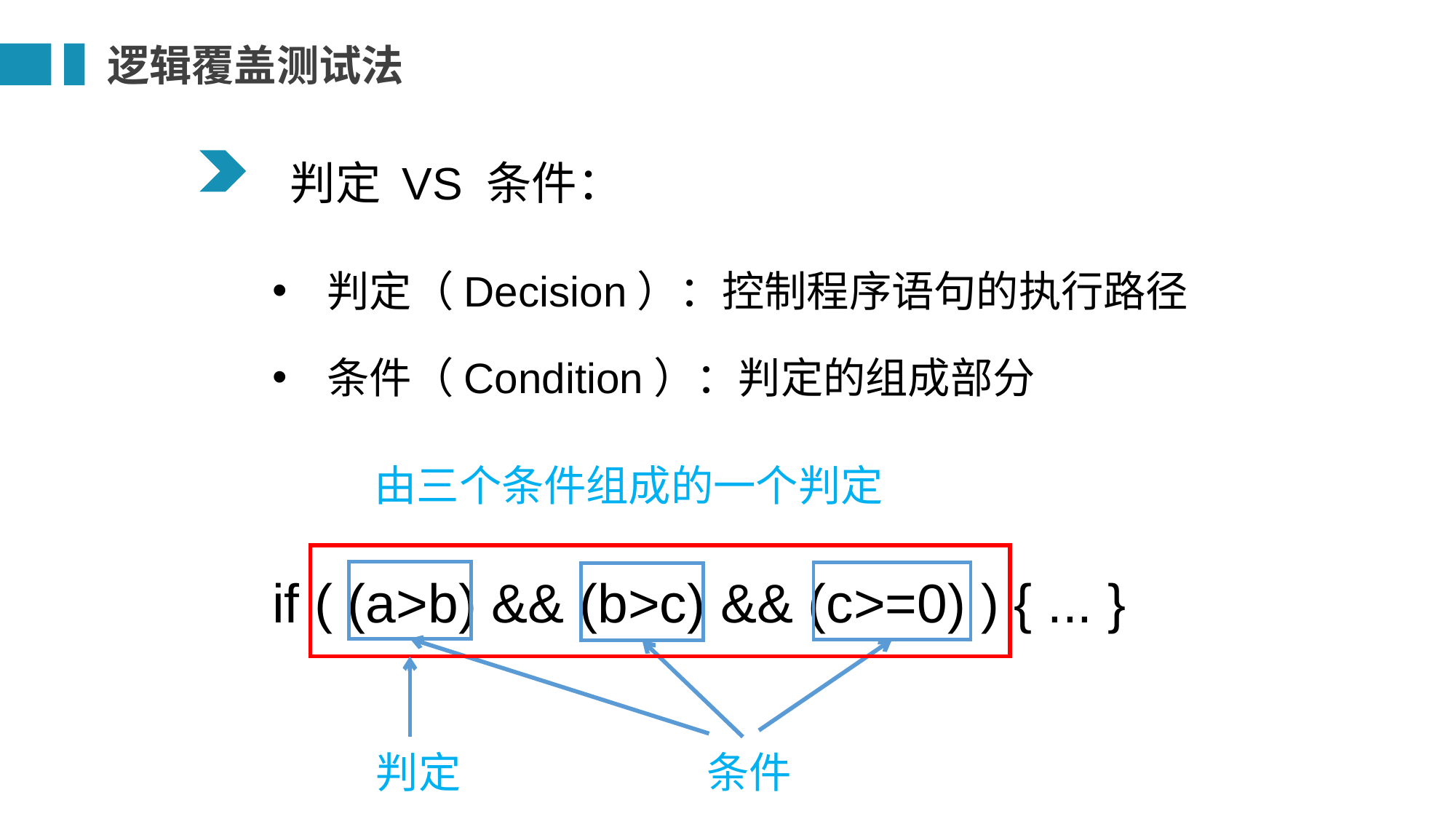

逻辑覆盖测试法

判定 VS 条件：

判定（Decision）：控制程序语句的执行路径
条件（Condition）：判定的组成部分
由三个条件组成的一个判定
if ( (a>b) && (b>c) && (c>=0) ) { ... }

判定
条件
45